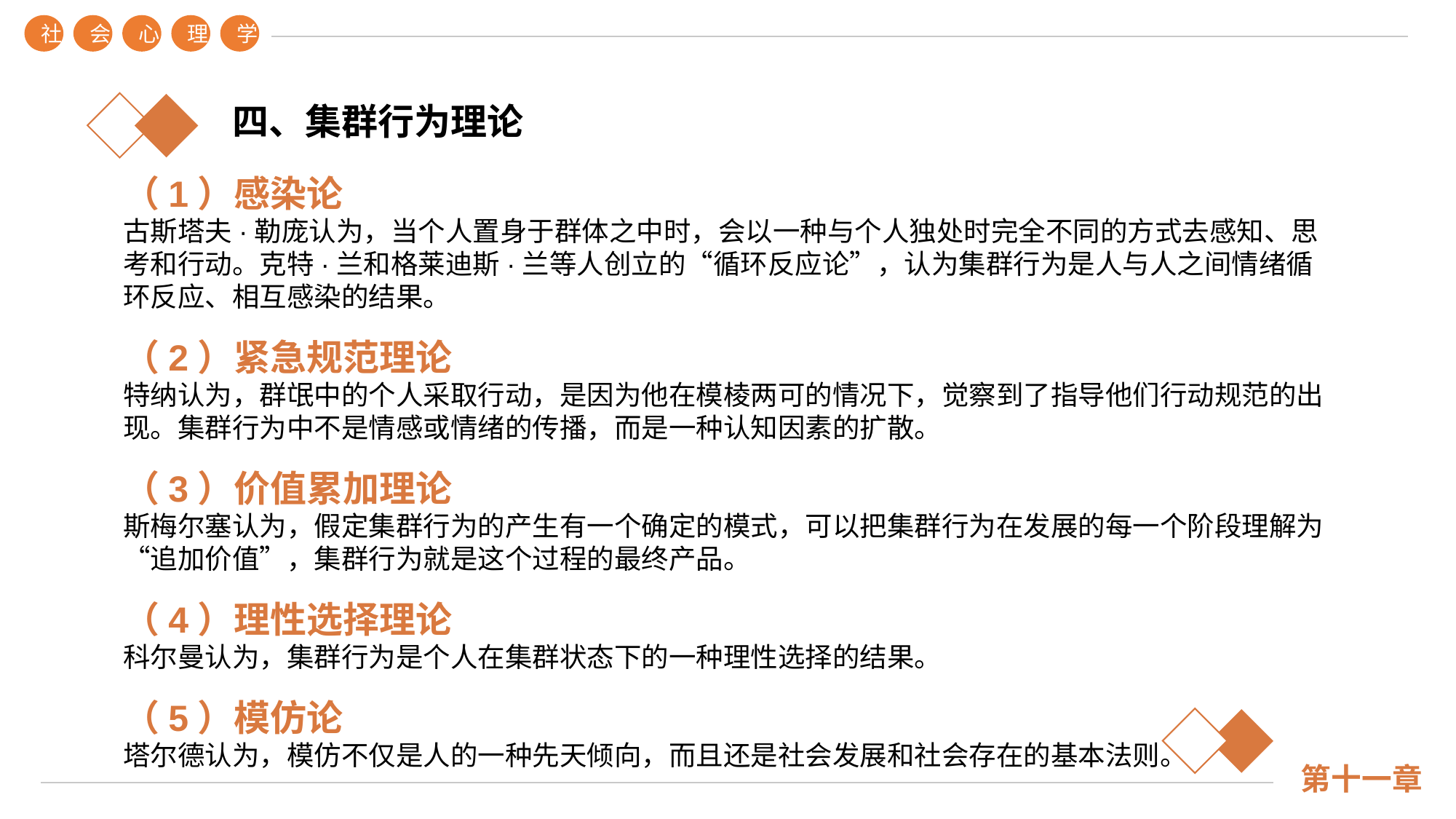

社
会
心
理
学

四、集群行为理论
（1）感染论
古斯塔夫·勒庞认为，当个人置身于群体之中时，会以一种与个人独处时完全不同的方式去感知、思考和行动。克特·兰和格莱迪斯·兰等人创立的“循环反应论”，认为集群行为是人与人之间情绪循环反应、相互感染的结果。
（2）紧急规范理论
特纳认为，群氓中的个人采取行动，是因为他在模棱两可的情况下，觉察到了指导他们行动规范的出现。集群行为中不是情感或情绪的传播，而是一种认知因素的扩散。
（3）价值累加理论
斯梅尔塞认为，假定集群行为的产生有一个确定的模式，可以把集群行为在发展的每一个阶段理解为“追加价值”，集群行为就是这个过程的最终产品。
（4）理性选择理论
科尔曼认为，集群行为是个人在集群状态下的一种理性选择的结果。
（5）模仿论
塔尔德认为，模仿不仅是人的一种先天倾向，而且还是社会发展和社会存在的基本法则。

第十一章